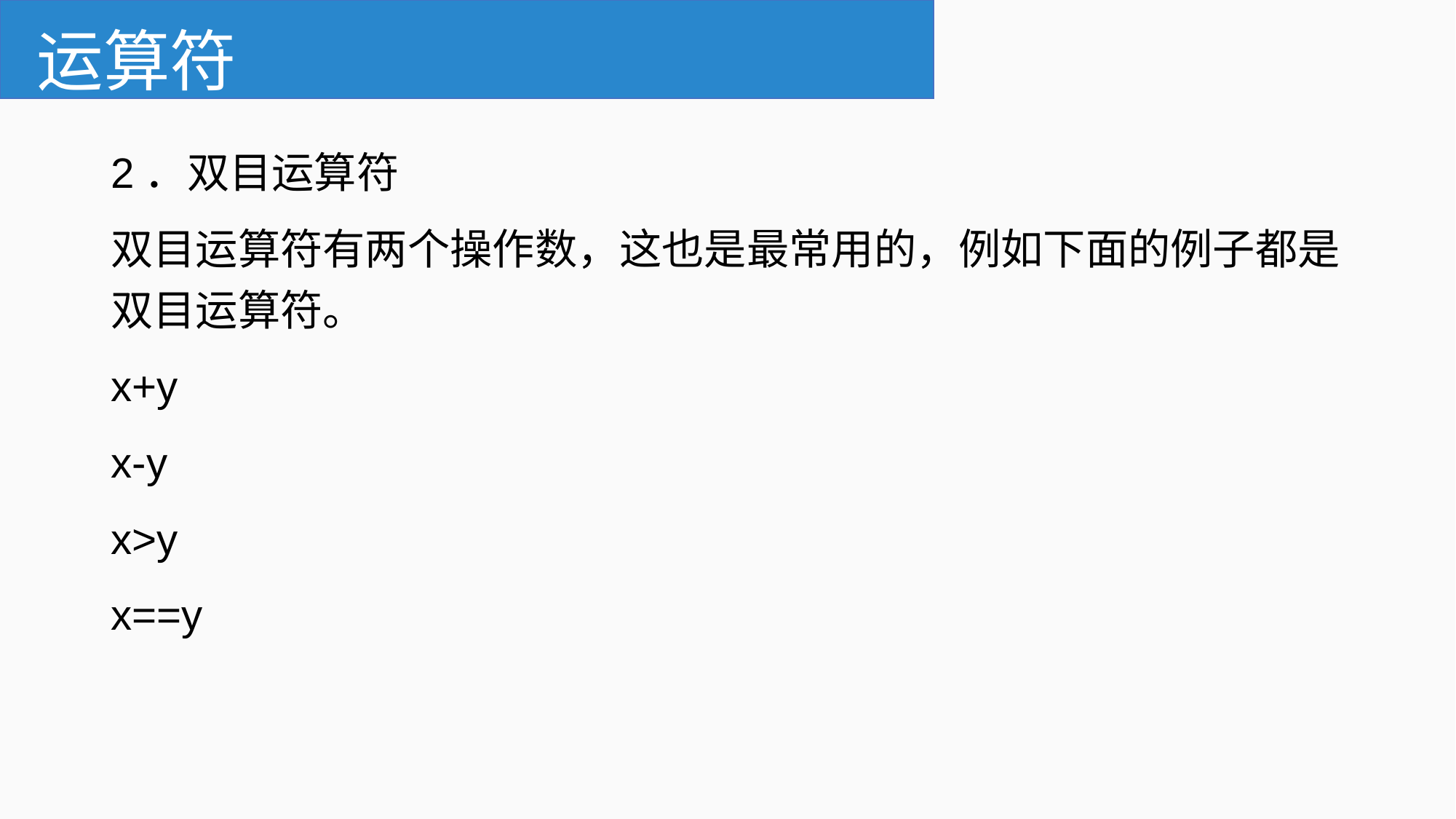

# 运算符
2．双目运算符
双目运算符有两个操作数，这也是最常用的，例如下面的例子都是双目运算符。
x+y
x-y
x>y
x==y